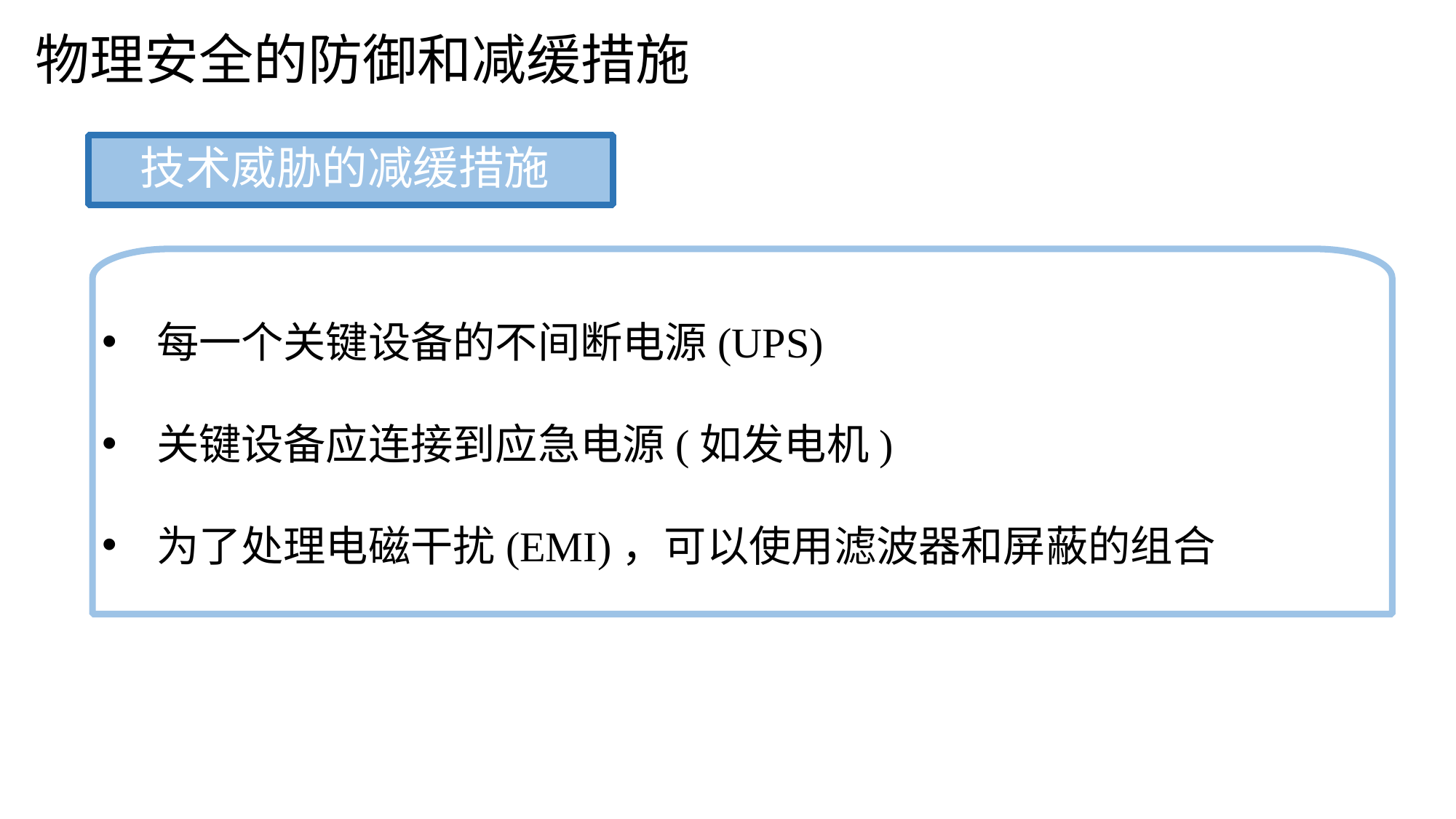

物理安全的防御和减缓措施

技术威胁的减缓措施
每一个关键设备的不间断电源(UPS)
关键设备应连接到应急电源(如发电机)
为了处理电磁干扰(EMI)，可以使用滤波器和屏蔽的组合